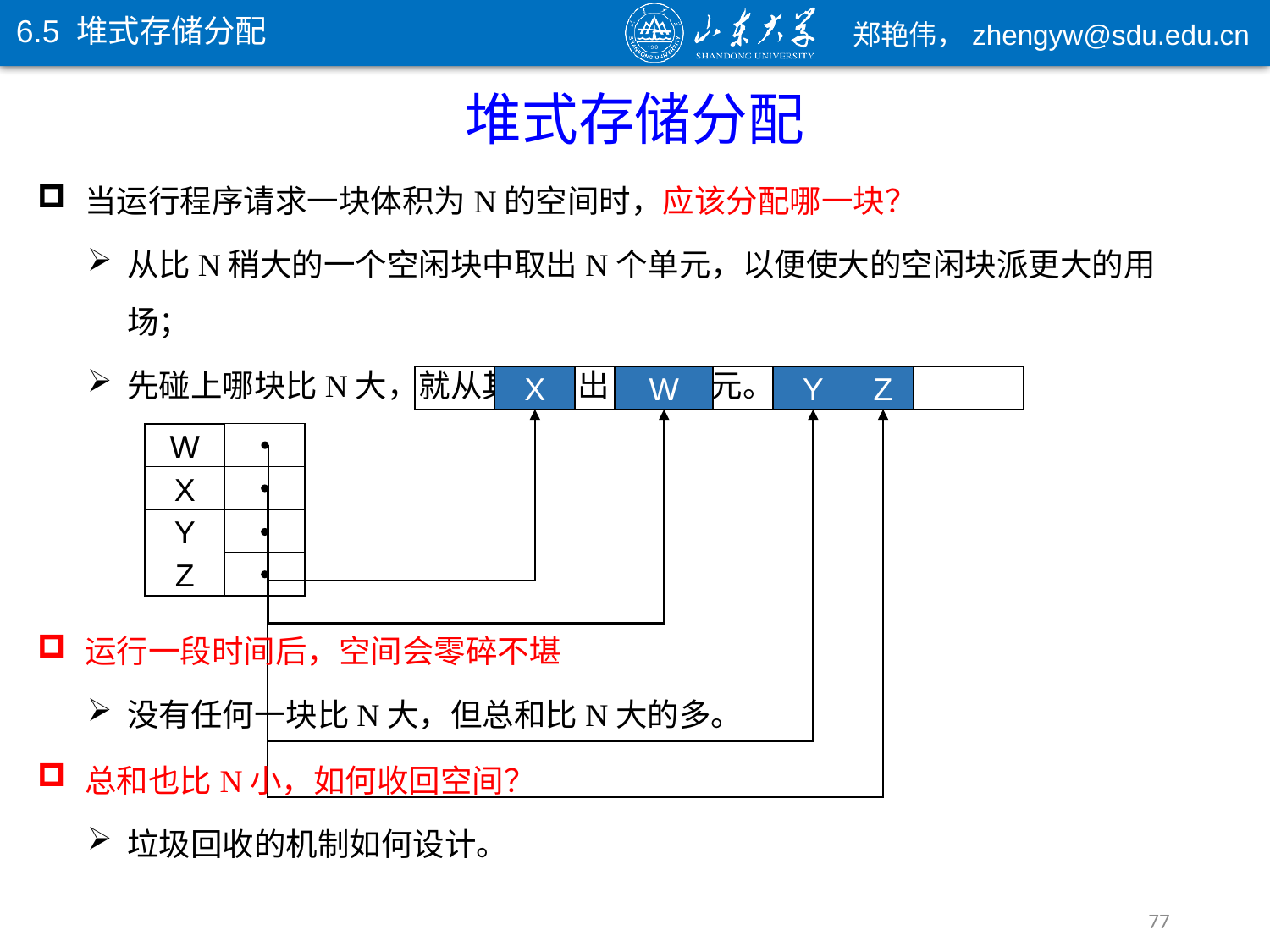

6.5 堆式存储分配
堆式存储分配
当运行程序请求一块体积为N的空间时，应该分配哪一块？
从比N稍大的一个空闲块中取出N个单元，以便使大的空闲块派更大的用场；
先碰上哪块比N大，就从其中分出N个单元。

X

W

Y
Z

W

X

Y

Z

运行一段时间后，空间会零碎不堪
没有任何一块比N大，但总和比N大的多。
总和也比N小，如何收回空间？
垃圾回收的机制如何设计。
77